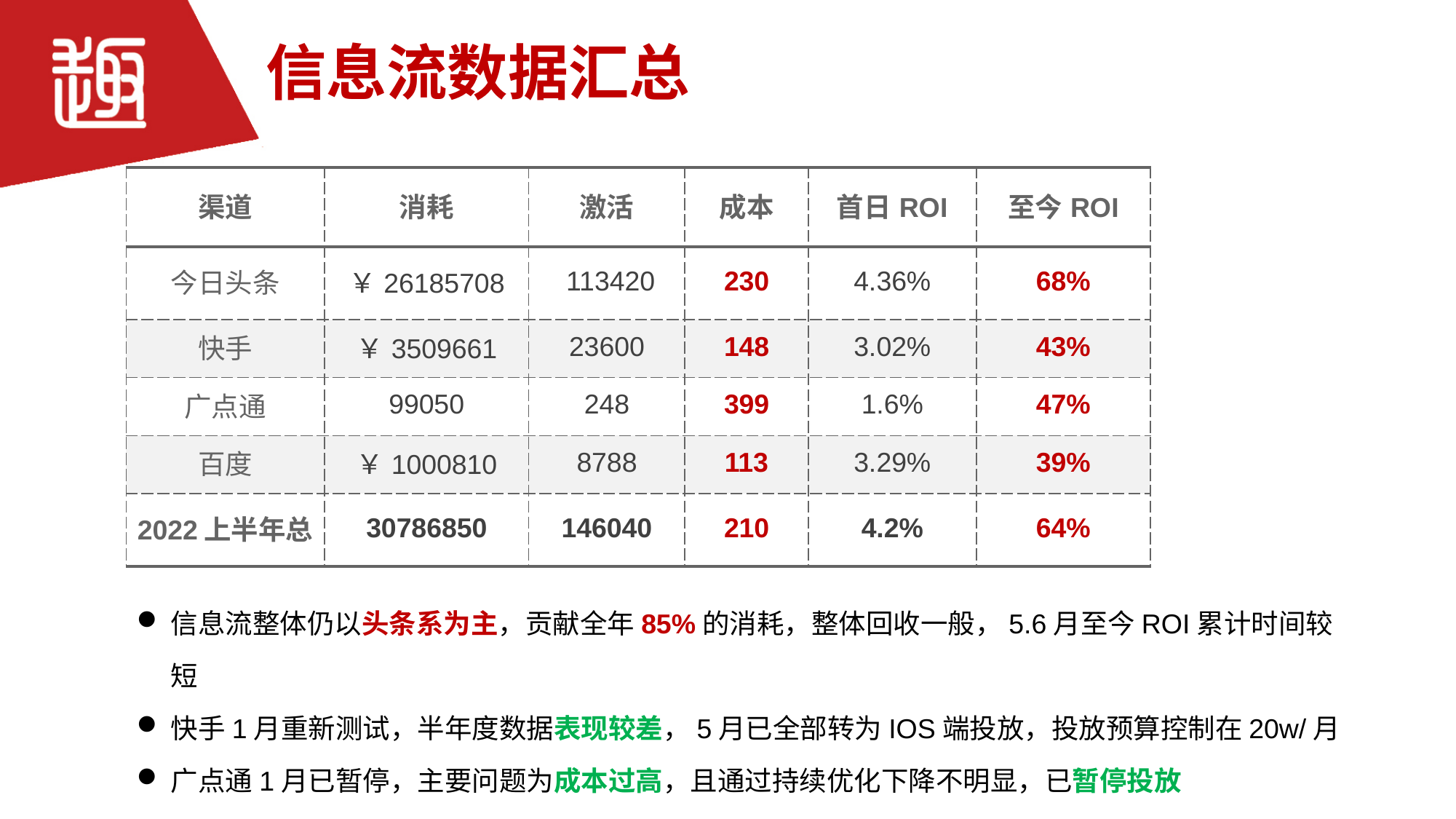

信息流数据汇总
| 渠道 | 消耗 | 激活 | 成本 | 首日ROI | 至今ROI |
| --- | --- | --- | --- | --- | --- |
| 今日头条 | ￥26185708 | 113420 | 230 | 4.36% | 68% |
| 快手 | ￥3509661 | 23600 | 148 | 3.02% | 43% |
| 广点通 | 99050 | 248 | 399 | 1.6% | 47% |
| 百度 | ￥1000810 | 8788 | 113 | 3.29% | 39% |
| 2022上半年总 | 30786850 | 146040 | 210 | 4.2% | 64% |
信息流整体仍以头条系为主，贡献全年85%的消耗，整体回收一般，5.6月至今ROI累计时间较短
快手1月重新测试，半年度数据表现较差，5月已全部转为IOS端投放，投放预算控制在20w/月
广点通1月已暂停，主要问题为成本过高，且通过持续优化下降不明显，已暂停投放
百度上半年数据暂不理想，和市场同行交流，引入了几家代投公司，数据开始明显好转